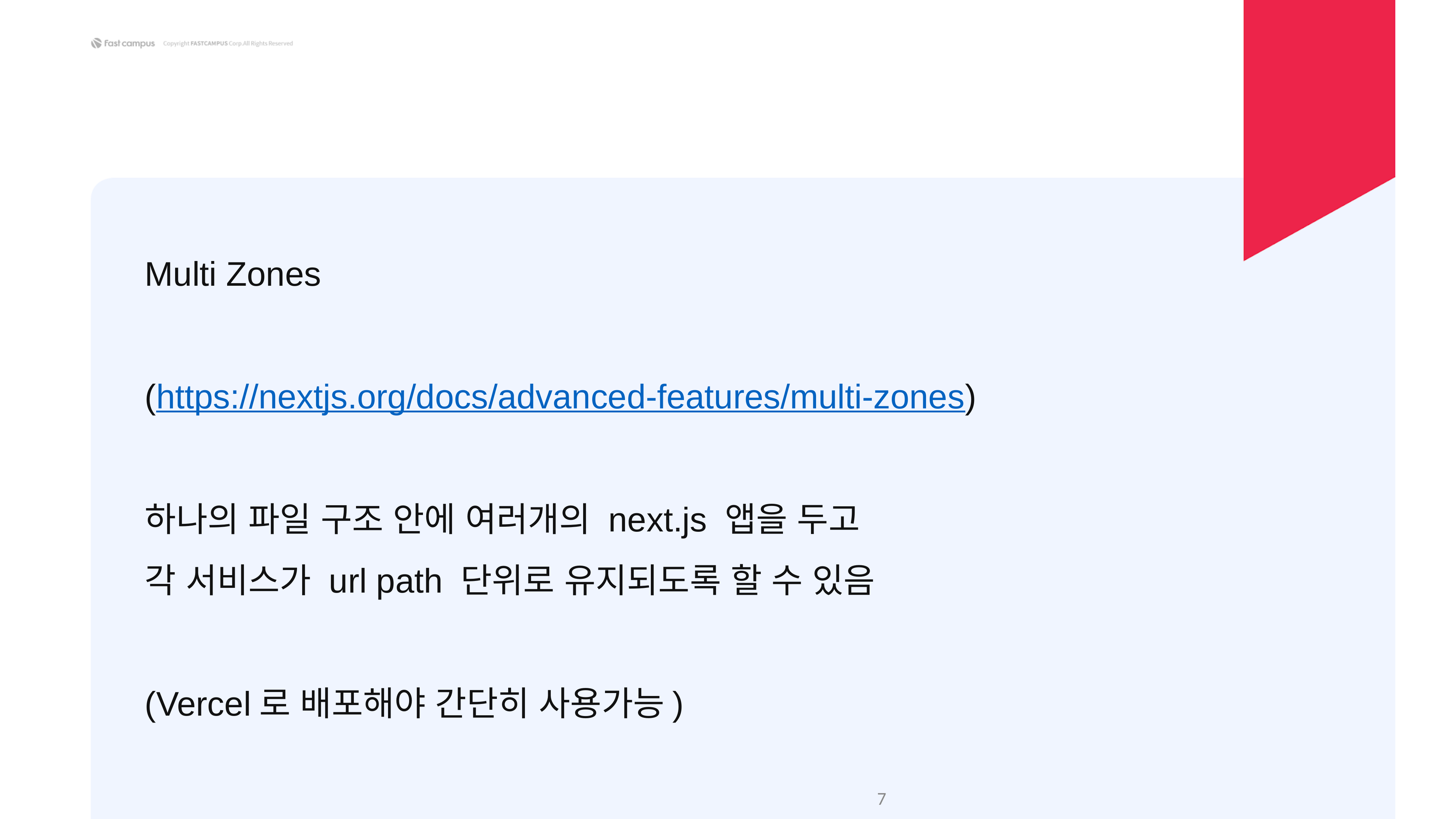

Multi Zones

(https://nextjs.org/docs/advanced-features/multi-zones)

하나의 파일 구조 안에 여러개의 next.js 앱을 두고
각 서비스가 url path 단위로 유지되도록 할 수 있음

(Vercel로 배포해야 간단히 사용가능)
7